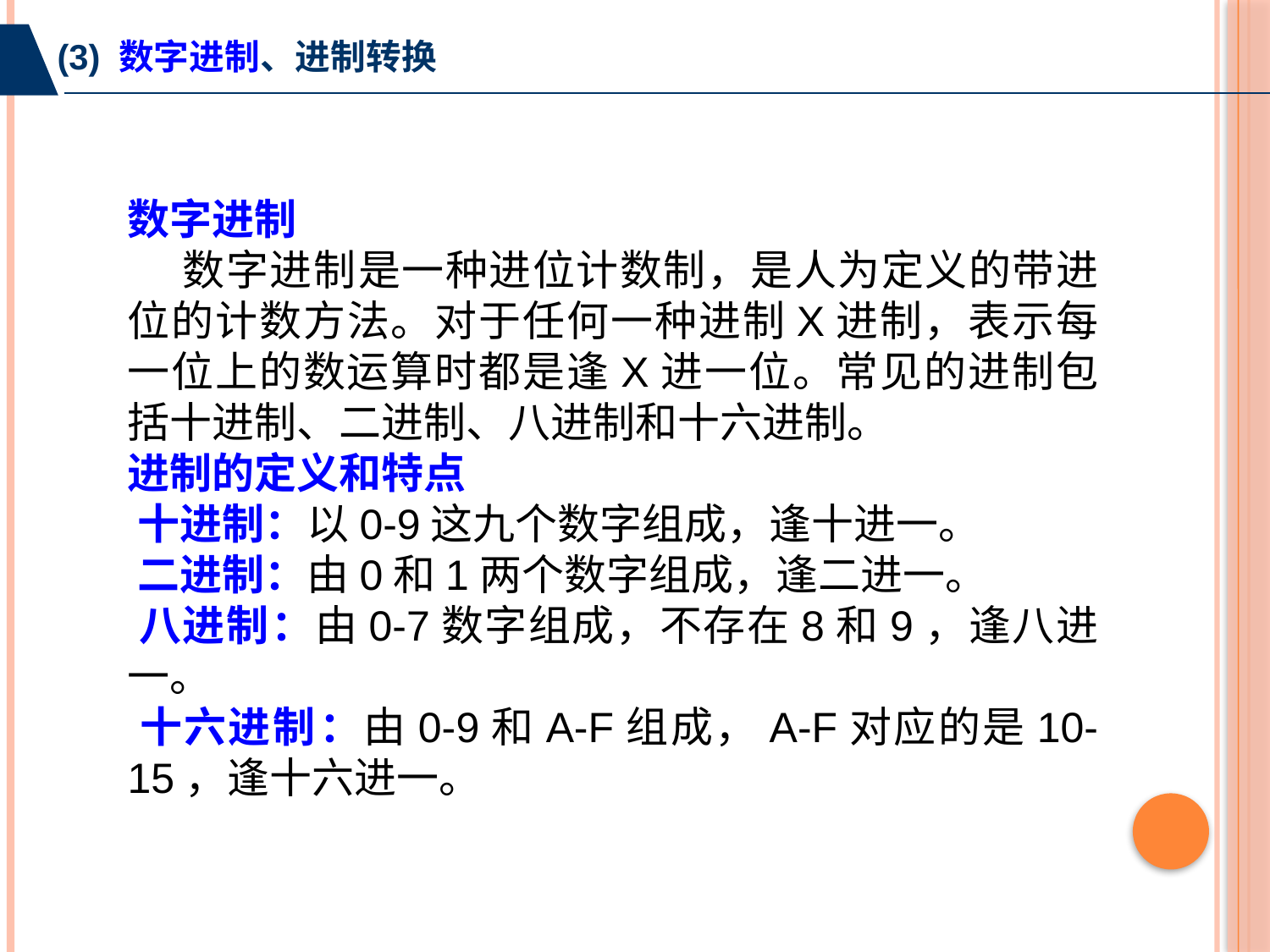

(3) 数字进制、进制转换

数字进制
‌‌数字进制‌是一种进位计数制，是人为定义的带进位的计数方法。对于任何一种进制X进制，表示每一位上的数运算时都是逢X进一位。常见的进制包括‌十进制、‌二进制、‌八进制和‌十六进制。
进制的定义和特点
‌十进制‌：以0-9这九个数字组成，逢十进一。
‌二进制‌：由0和1两个数字组成，逢二进一。
‌八进制‌：由0-7数字组成，不存在8和9，逢八进一。
‌十六进制‌：由0-9和A-F组成，A-F对应的是10-15，逢十六进一。